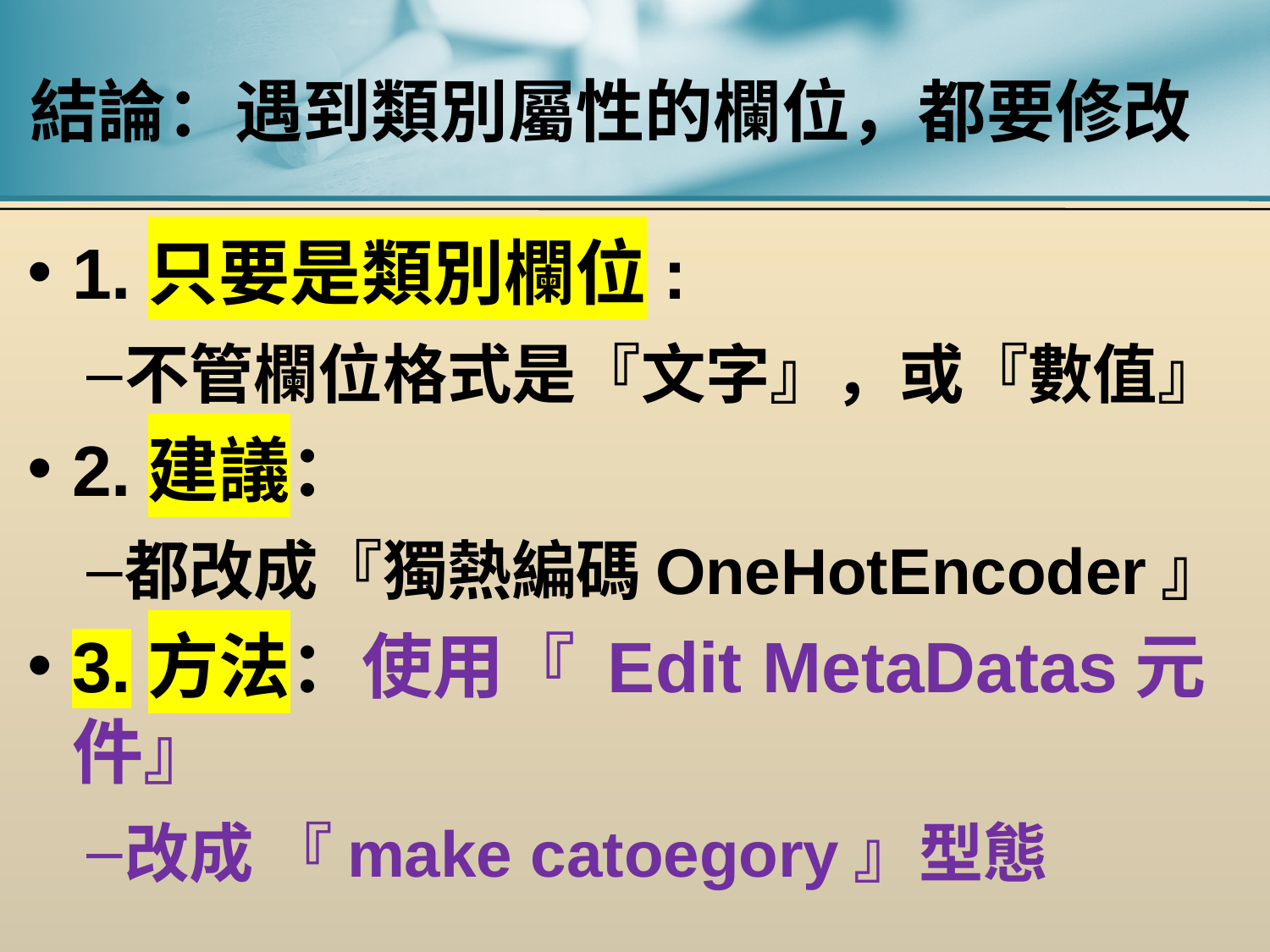

# 結論：遇到類別屬性的欄位，都要修改
1.只要是類別欄位:
不管欄位格式是『文字』，或『數值』
2.建議：
都改成『獨熱編碼OneHotEncoder』
3.方法：使用『 Edit MetaDatas元件』
改成 『make catoegory』型態